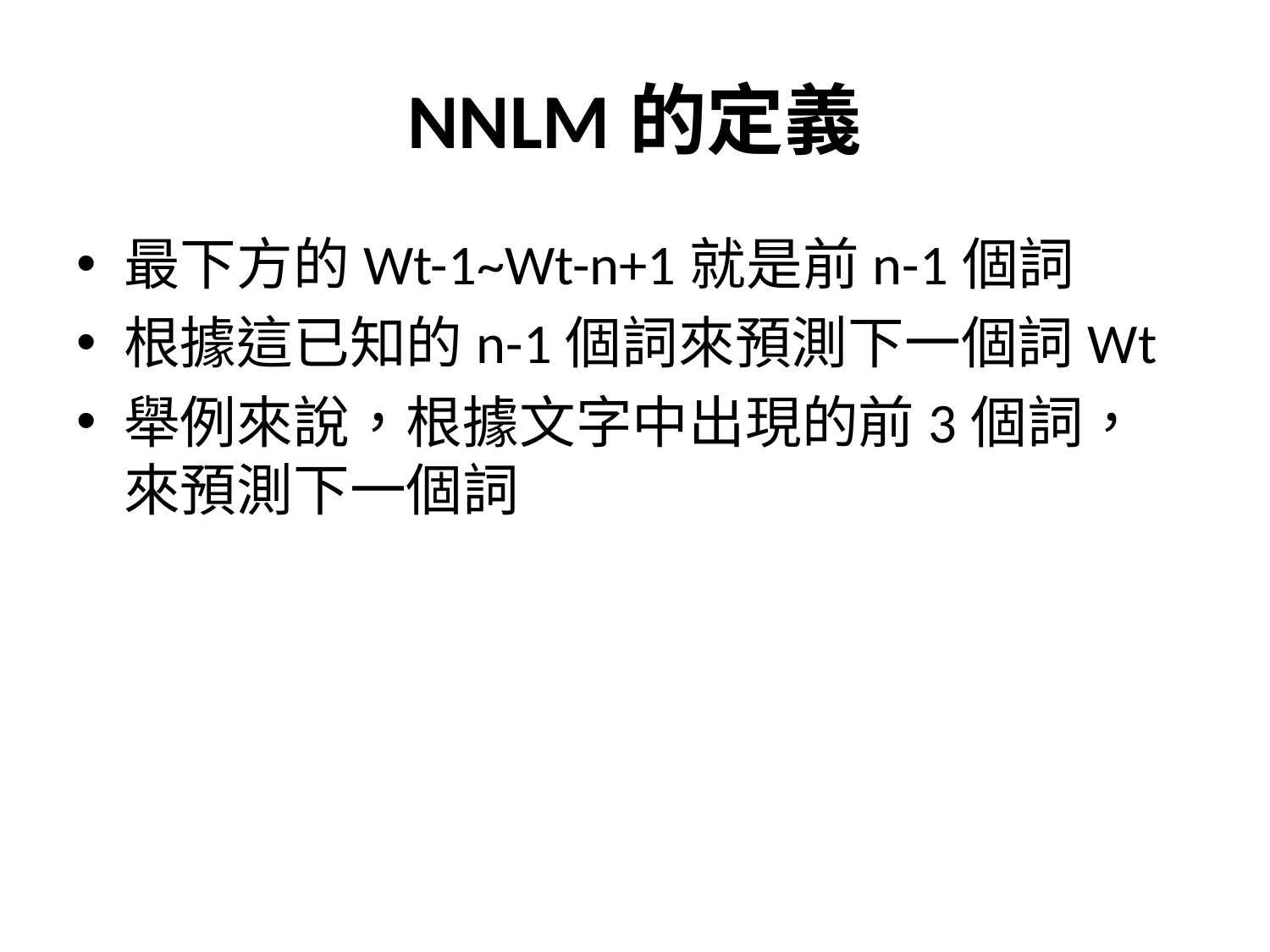

# NNLM的定義
最下方的Wt-1~Wt-n+1就是前n-1個詞
根據這已知的n-1個詞來預測下一個詞Wt
舉例來說，根據文字中出現的前3個詞，來預測下一個詞